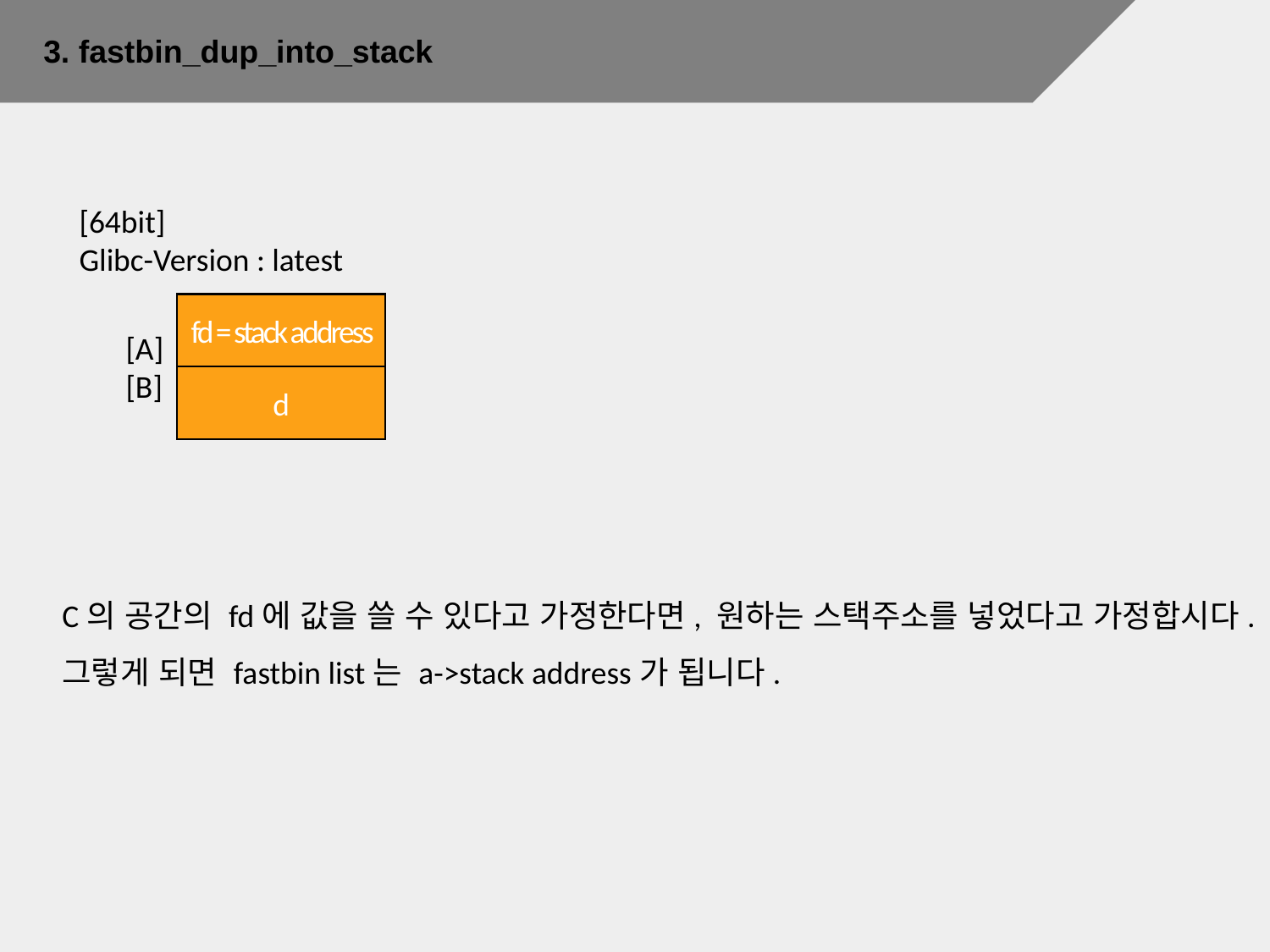

3. fastbin_dup_into_stack
[64bit]
Glibc-Version : latest

fd = stack address
c
[A]
[B]

d

C의 공간의 fd에 값을 쓸 수 있다고 가정한다면, 원하는 스택주소를 넣었다고 가정합시다.
그렇게 되면 fastbin list는 a->stack address가 됩니다.